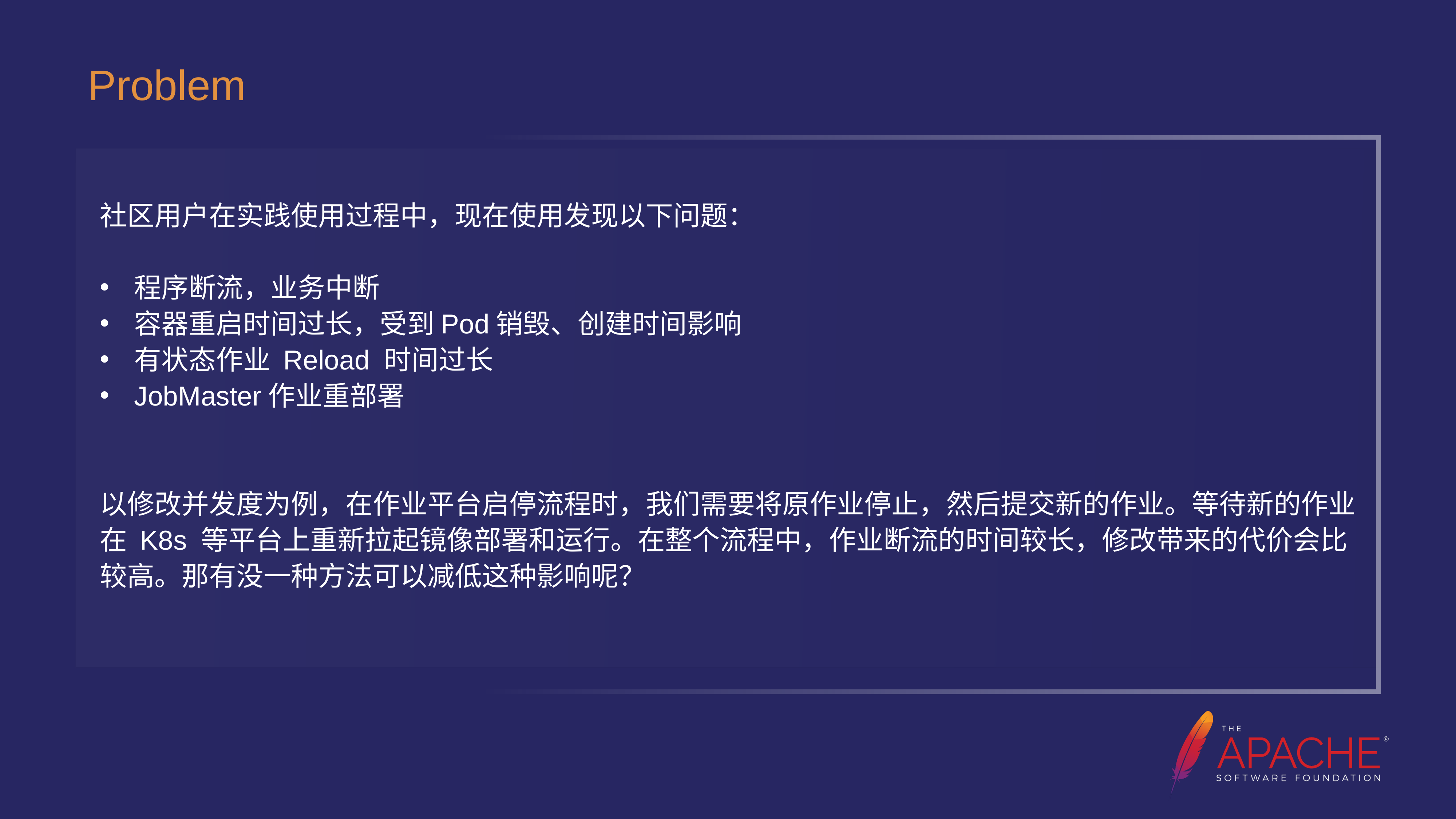

Problem
社区用户在实践使用过程中，现在使用发现以下问题：

程序断流，业务中断
容器重启时间过长，受到Pod销毁、创建时间影响
有状态作业 Reload 时间过长
JobMaster作业重部署

以修改并发度为例，在作业平台启停流程时，我们需要将原作业停止，然后提交新的作业。等待新的作业在 K8s 等平台上重新拉起镜像部署和运行。在整个流程中，作业断流的时间较长，修改带来的代价会比较高。那有没一种方法可以减低这种影响呢？